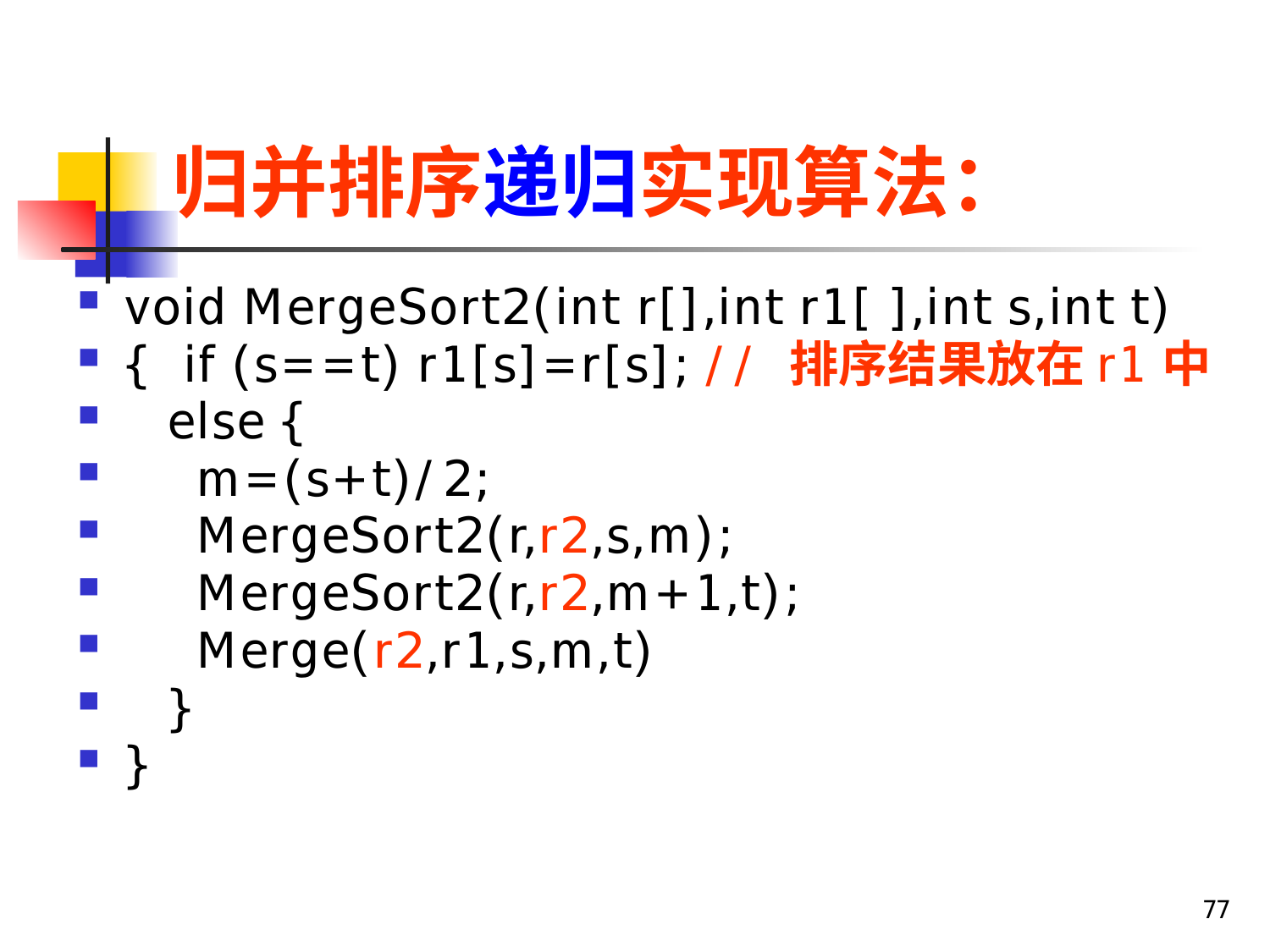

# 归并排序递归实现算法：
void MergeSort2(int r[],int r1[ ],int s,int t)
{  if (s==t) r1[s]=r[s]; // 排序结果放在r1中
   else {
     m=(s+t)/2;
     MergeSort2(r,r2,s,m);
     MergeSort2(r,r2,m+1,t);
     Merge(r2,r1,s,m,t)
   }
}

77